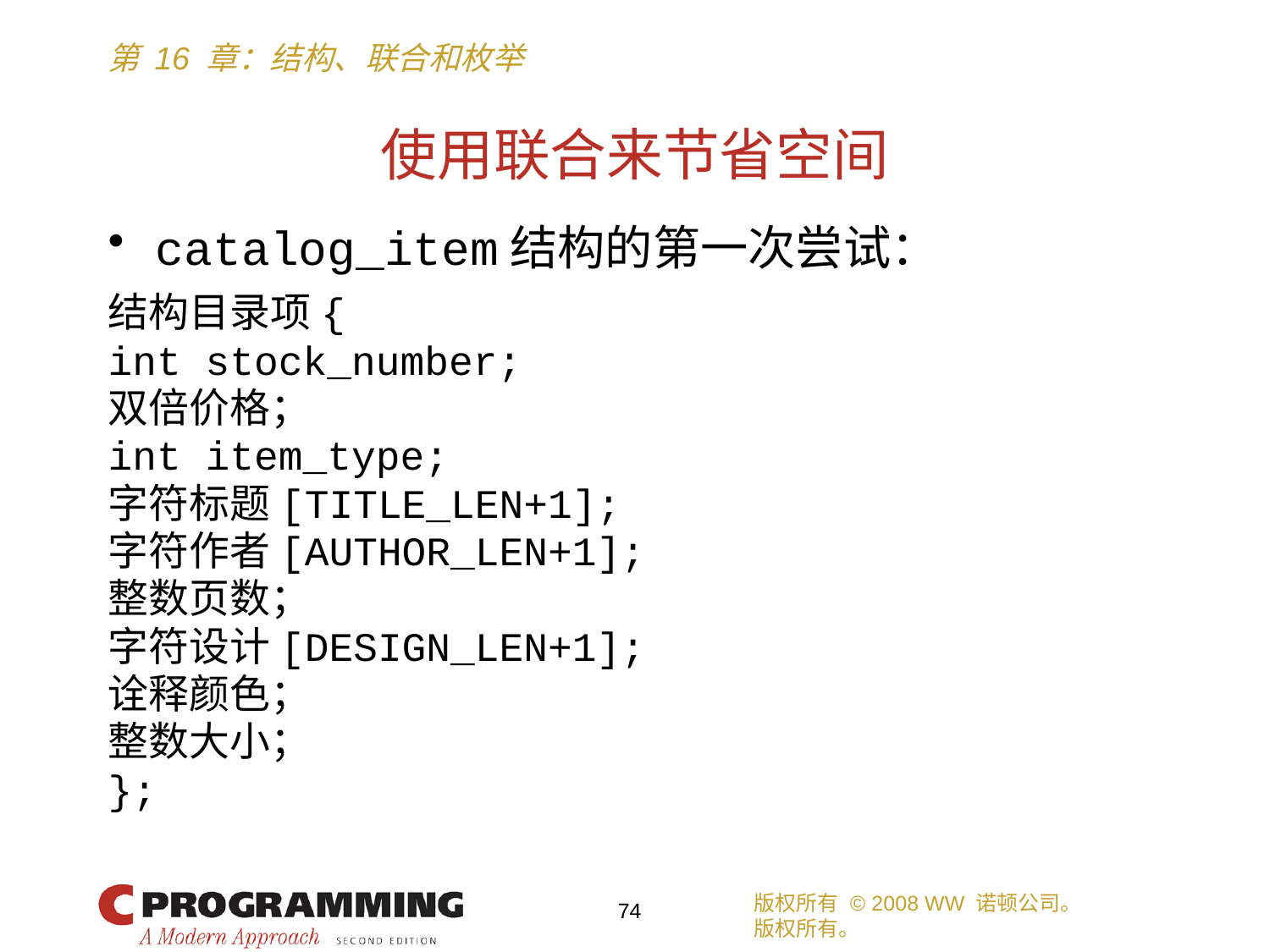

# 使用联合来节省空间
catalog_item结构的第一次尝试：
结构目录项{
int stock_number;
双倍价格；
int item_type;
字符标题[TITLE_LEN+1];
字符作者[AUTHOR_LEN+1];
整数页数；
字符设计[DESIGN_LEN+1];
诠释颜色；
整数大小；
};
版权所有 © 2008 WW 诺顿公司。
版权所有。
74